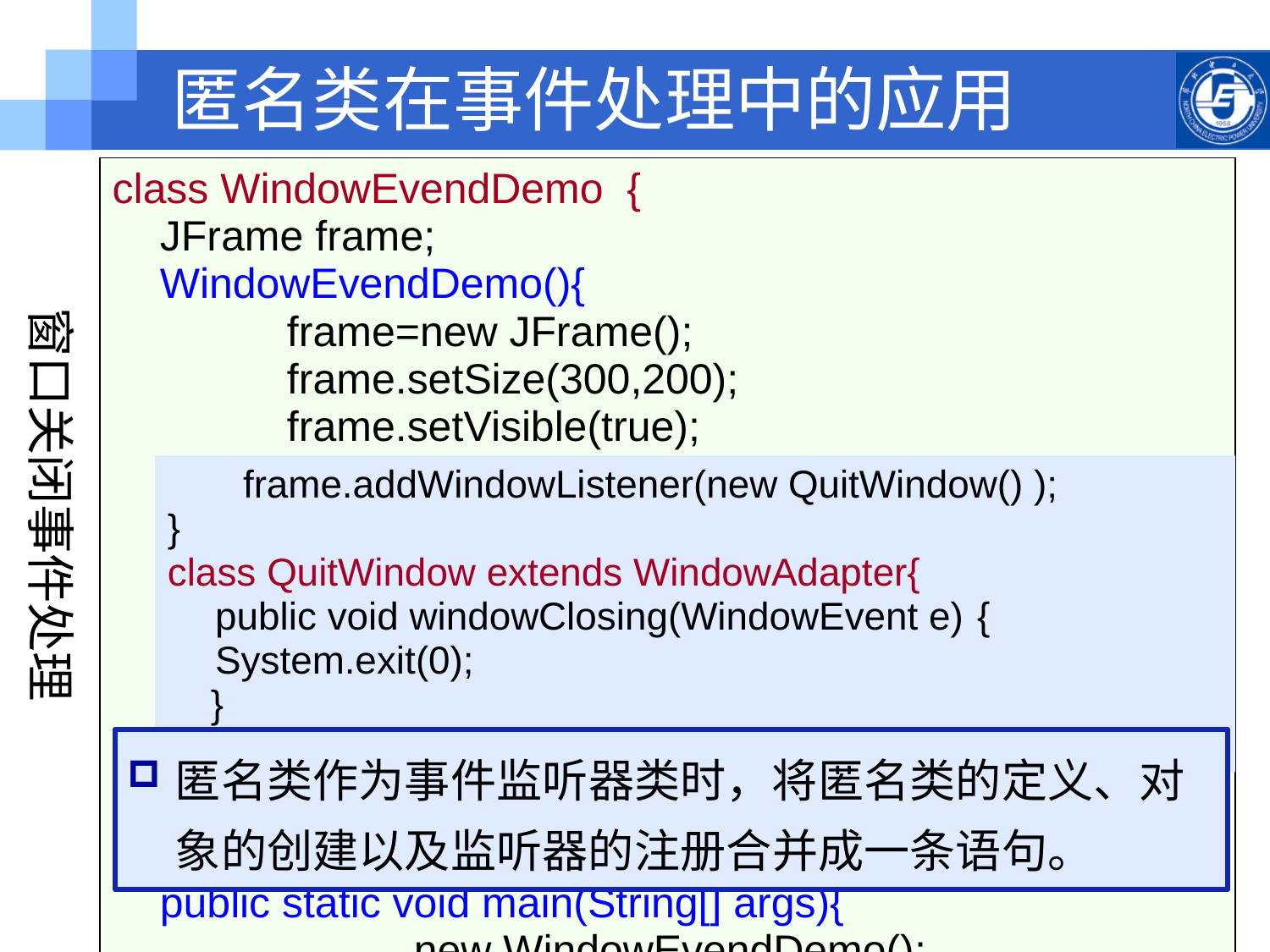

# 匿名类在事件处理中的应用
class WindowEvendDemo  {
	JFrame frame;
	WindowEvendDemo(){
		frame=new JFrame();
		frame.setSize(300,200);
		frame.setVisible(true);
		frame.addWindowListener ( new WindowAdapter() {
		        public void WindowClosing(WindowEvent e) {
		 	     System.exit(0);
		        }
		 });
    }

	public static void main(String[] args){
			new WindowEvendDemo();
    }
}
窗口关闭事件处理
       frame.addWindowListener(new QuitWindow() );
}
class QuitWindow extends WindowAdapter{
   	public void windowClosing(WindowEvent e)	{	System.exit(0);
    }
}
匿名类作为事件监听器类时，将匿名类的定义、对象的创建以及监听器的注册合并成一条语句。